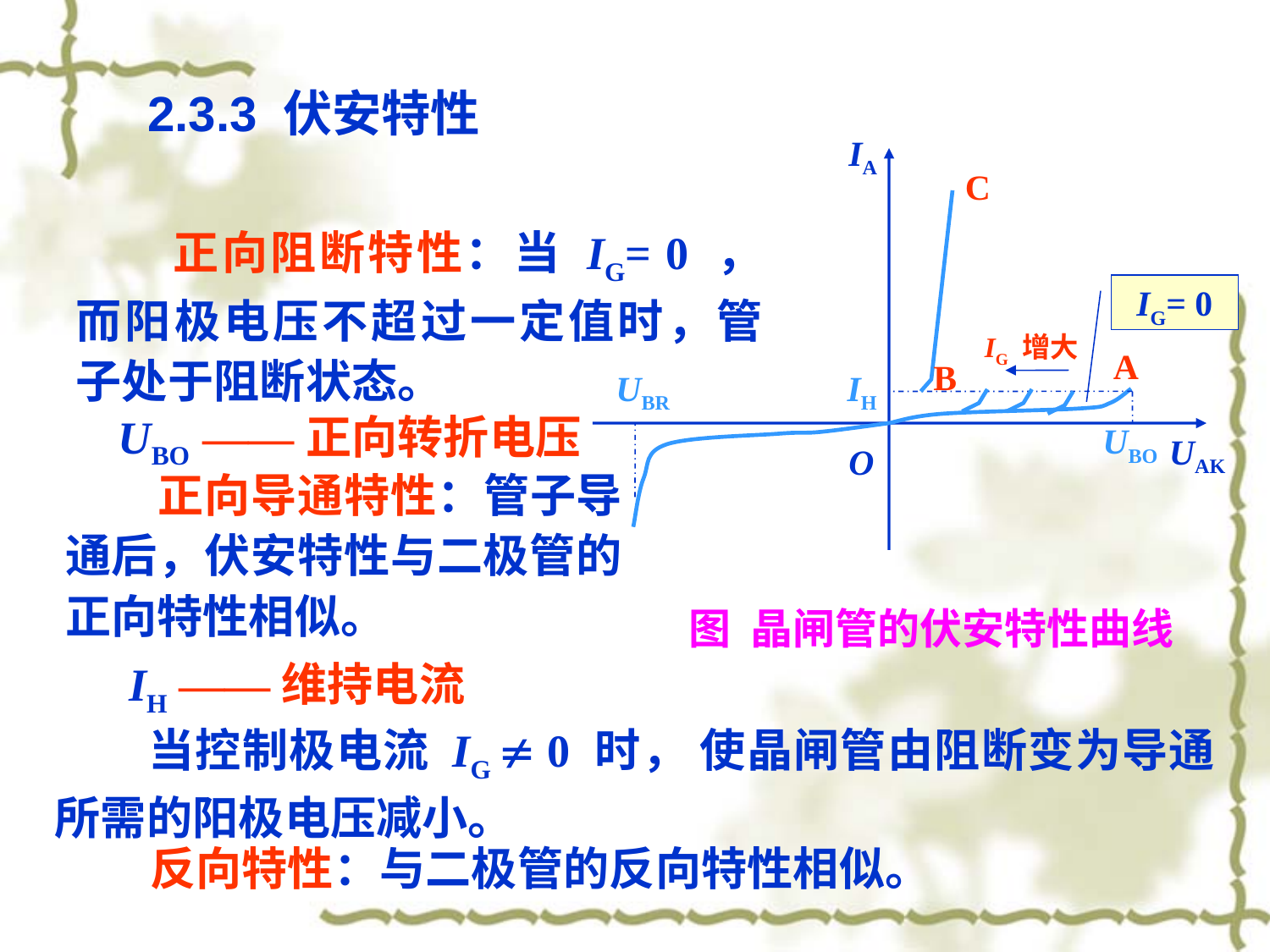

2.3.3 伏安特性
IA

UAK
O
C

　　正向阻断特性：当 IG= 0 ，而阳极电压不超过一定值时，管子处于阻断状态。
IG= 0
IG 增大
A
B
UBR
IH

UBO  ——正向转折电压
UBO

　　正向导通特性：管子导通后，伏安特性与二极管的正向特性相似。
图  晶闸管的伏安特性曲线
IH ——维持电流
　　当控制极电流 IG ≠ 0 时， 使晶闸管由阻断变为导通所需的阳极电压减小。
反向特性：与二极管的反向特性相似。